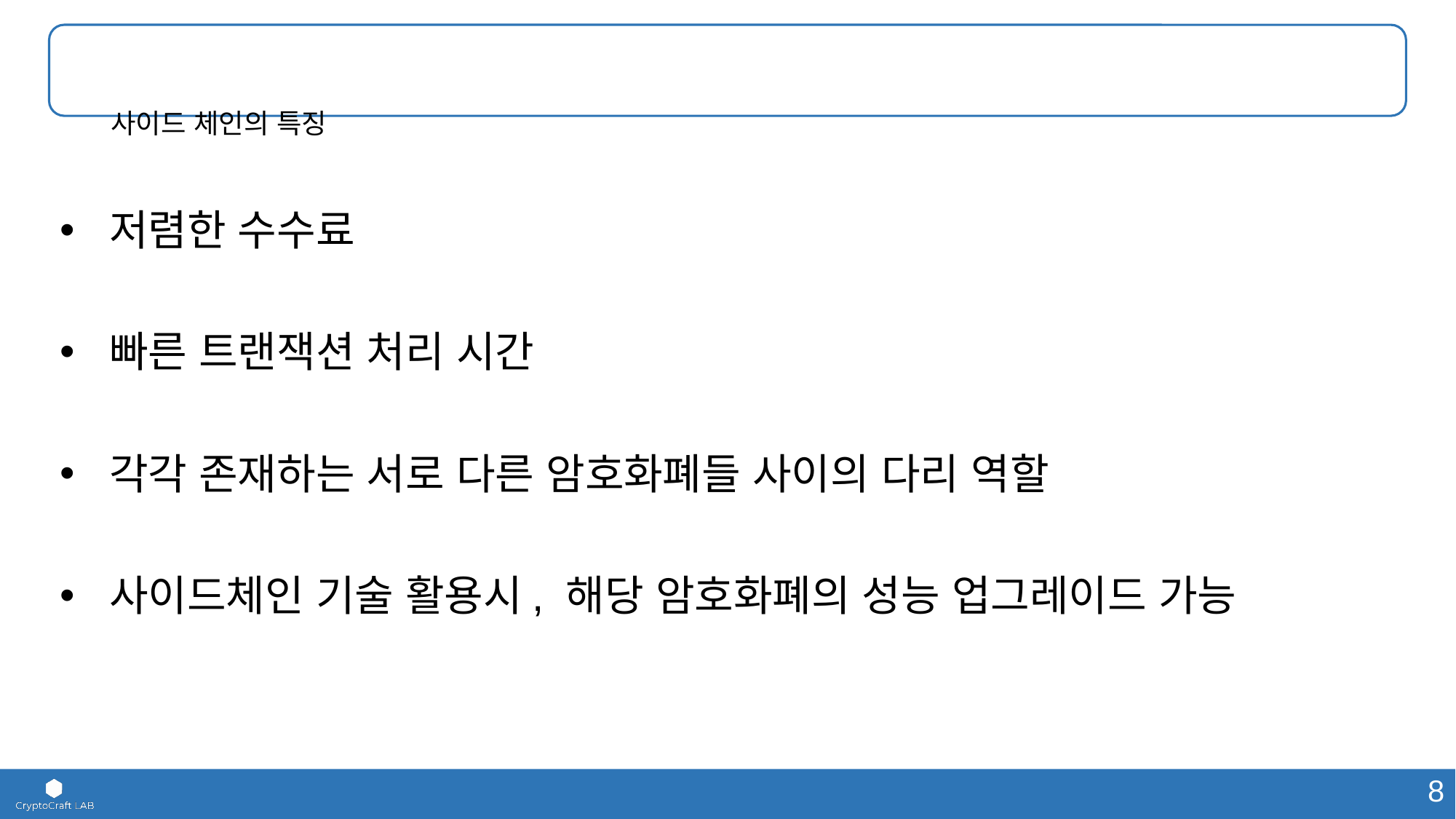

# 사이드 체인의 특징

 저렴한 수수료

 빠른 트랜잭션 처리 시간

 각각 존재하는 서로 다른 암호화폐들 사이의 다리 역할

 사이드체인 기술 활용시, 해당 암호화폐의 성능 업그레이드 가능